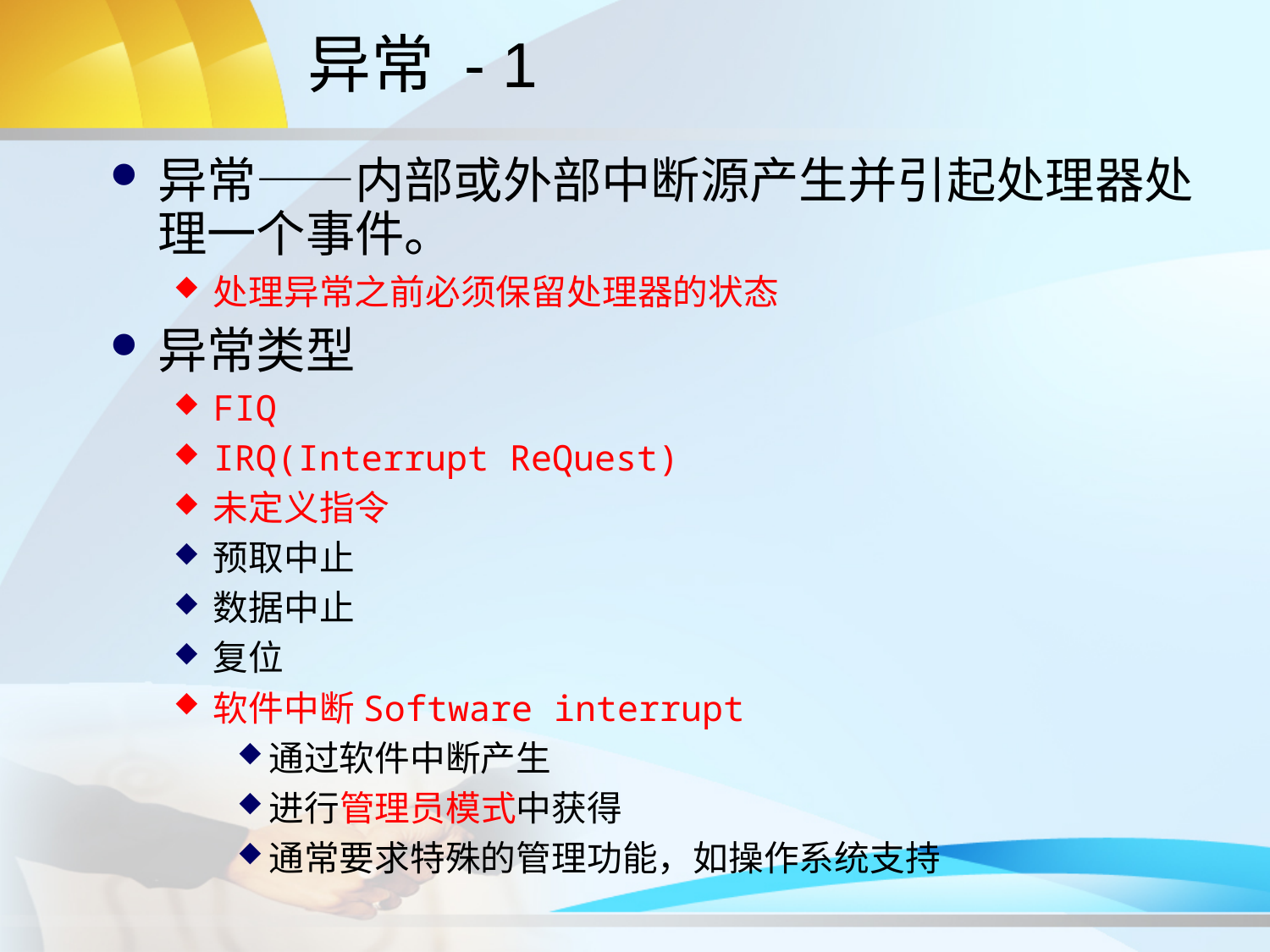

# 异常 - 1
异常——内部或外部中断源产生并引起处理器处理一个事件。
处理异常之前必须保留处理器的状态
异常类型
FIQ
IRQ(Interrupt ReQuest)
未定义指令
预取中止
数据中止
复位
软件中断Software interrupt
通过软件中断产生
进行管理员模式中获得
通常要求特殊的管理功能，如操作系统支持